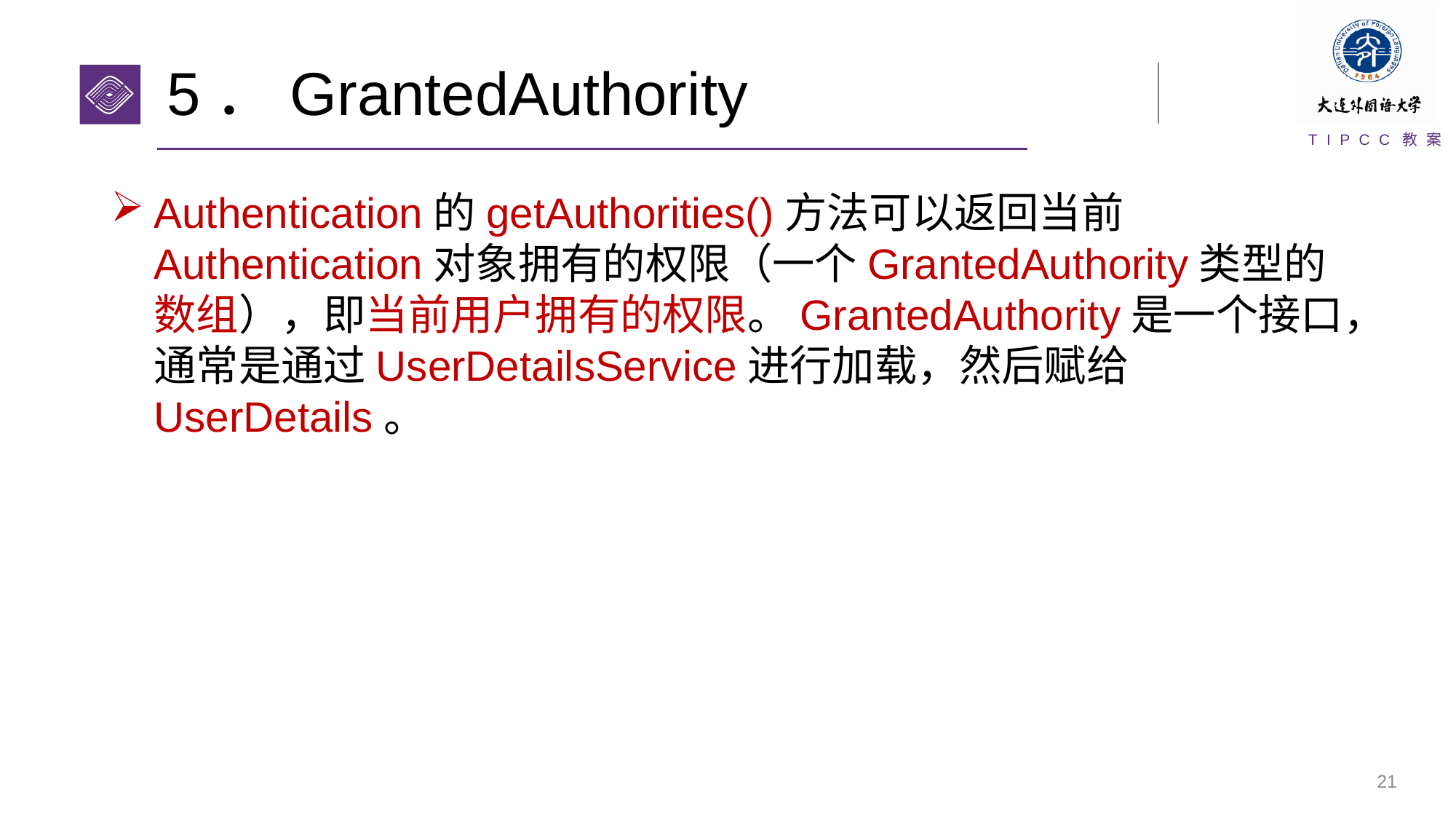

# 5．GrantedAuthority
Authentication的getAuthorities()方法可以返回当前Authentication对象拥有的权限（一个GrantedAuthority类型的数组），即当前用户拥有的权限。GrantedAuthority是一个接口，通常是通过UserDetailsService进行加载，然后赋给UserDetails。
21